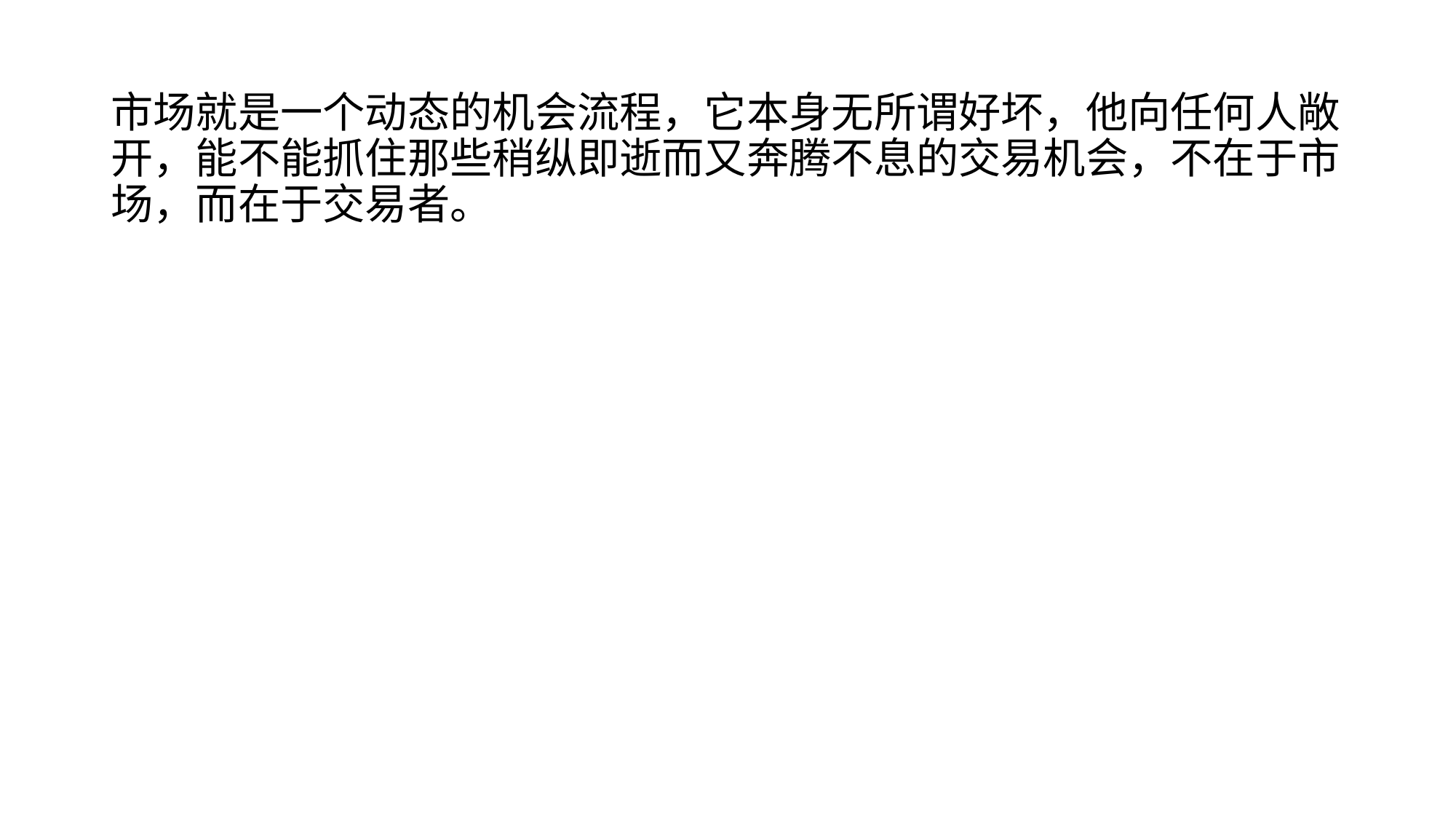

市场就是一个动态的机会流程，它本身无所谓好坏，他向任何人敞开，能不能抓住那些稍纵即逝而又奔腾不息的交易机会，不在于市场，而在于交易者。